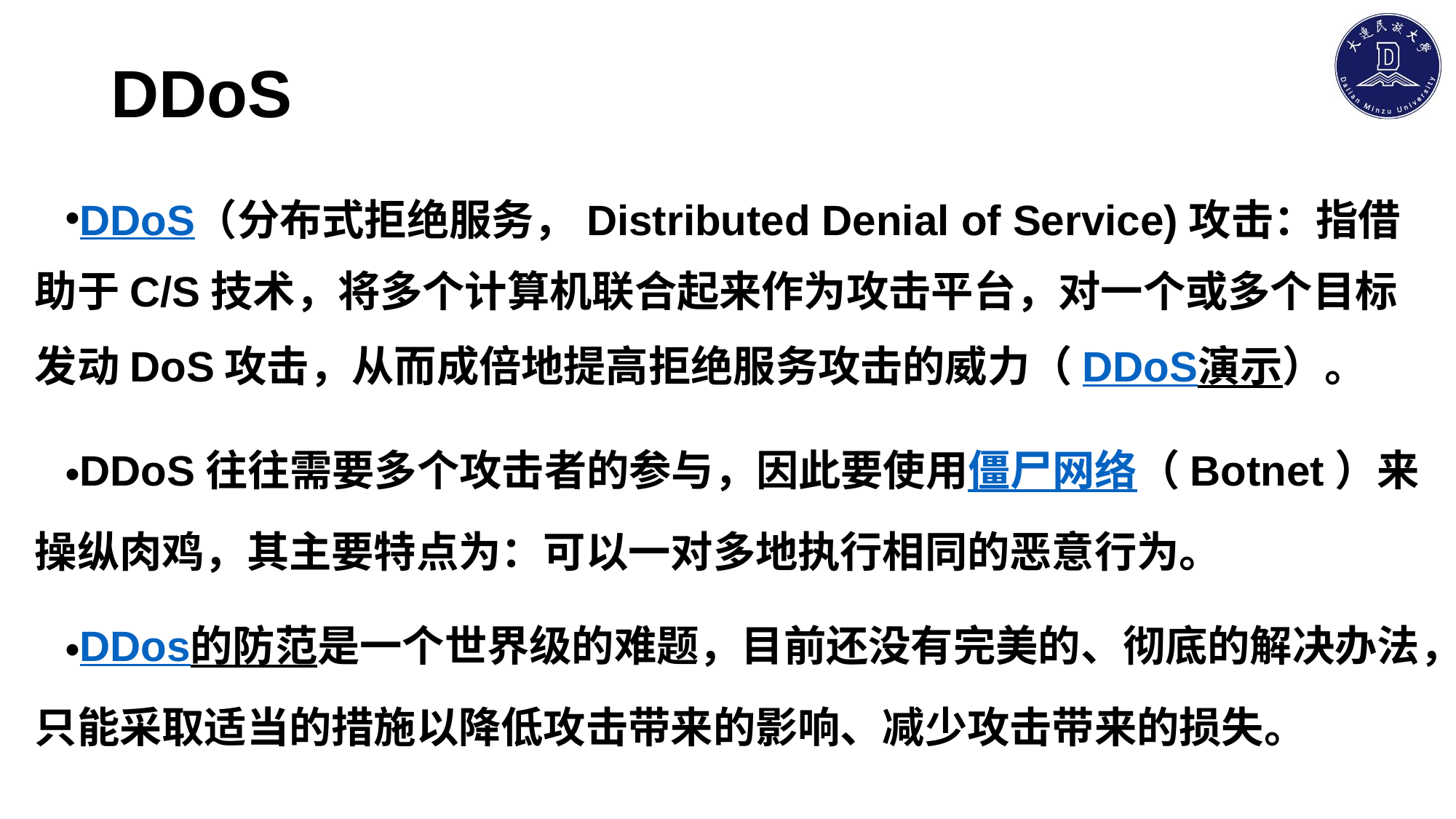

# DDoS
DDoS（分布式拒绝服务，Distributed Denial of Service)攻击：指借助于C/S技术，将多个计算机联合起来作为攻击平台，对一个或多个目标发动DoS攻击，从而成倍地提高拒绝服务攻击的威力（DDoS演示）。
DDoS往往需要多个攻击者的参与，因此要使用僵尸网络（Botnet）来操纵肉鸡，其主要特点为：可以一对多地执行相同的恶意行为。
DDos的防范是一个世界级的难题，目前还没有完美的、彻底的解决办法，只能采取适当的措施以降低攻击带来的影响、减少攻击带来的损失。